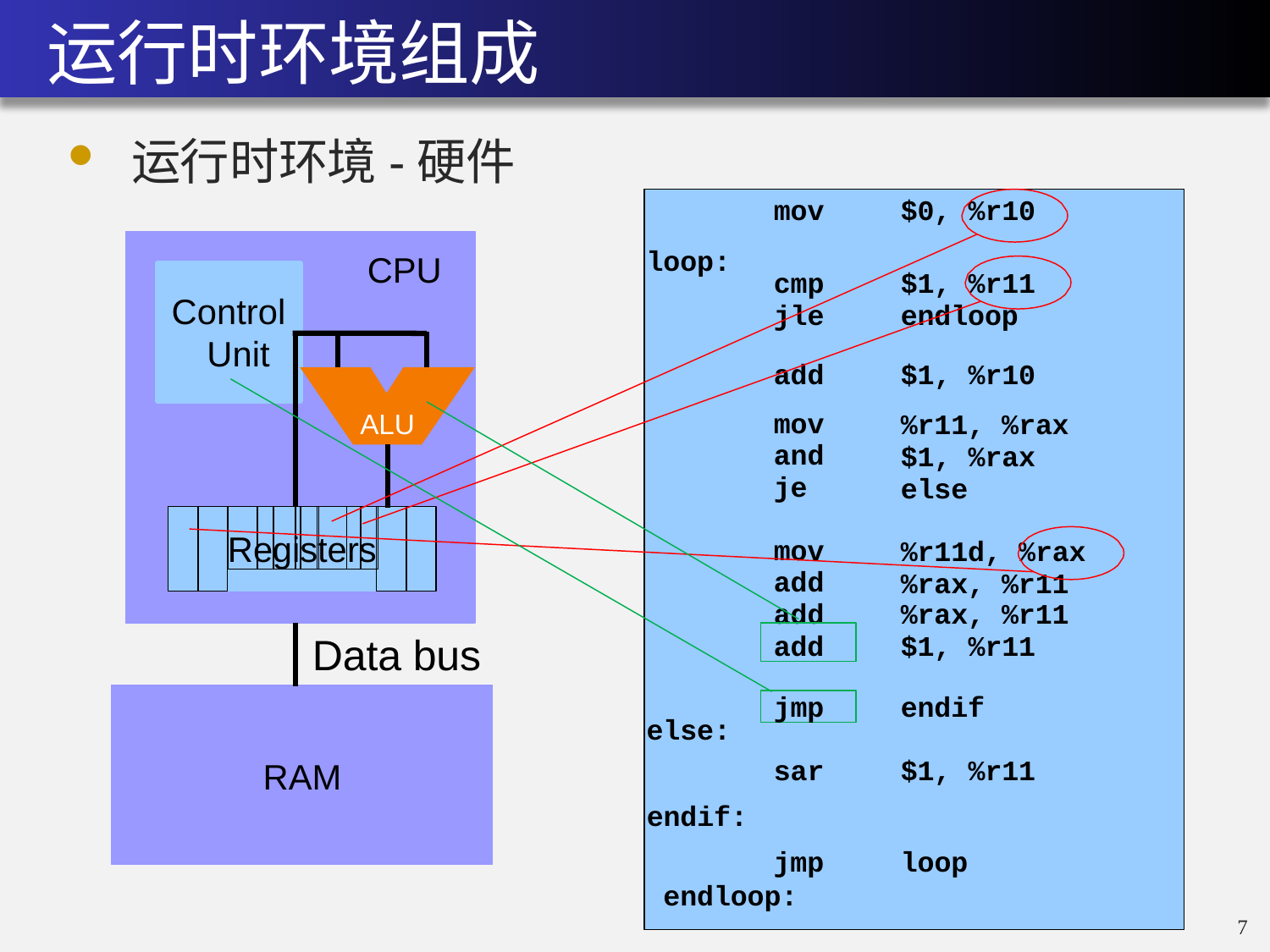

# 运行时环境组成
运行时环境-硬件

mov
$0, %r10

loop:
CPU
cmp
jle
$1, %r11
endloop
Control  Unit
add
mov  and  je
$1, %r10
%r11, %rax
$1, %rax
else

ALU

Re
gi
s
ter
s
mov  add  add
%r11d, %rax
%rax, %r11
%rax, %r11
$1, %r11
add

Data bus

RAM
endif
jmp
else:
sar
$1, %r11
endif:
jmp  endloop:
loop
7